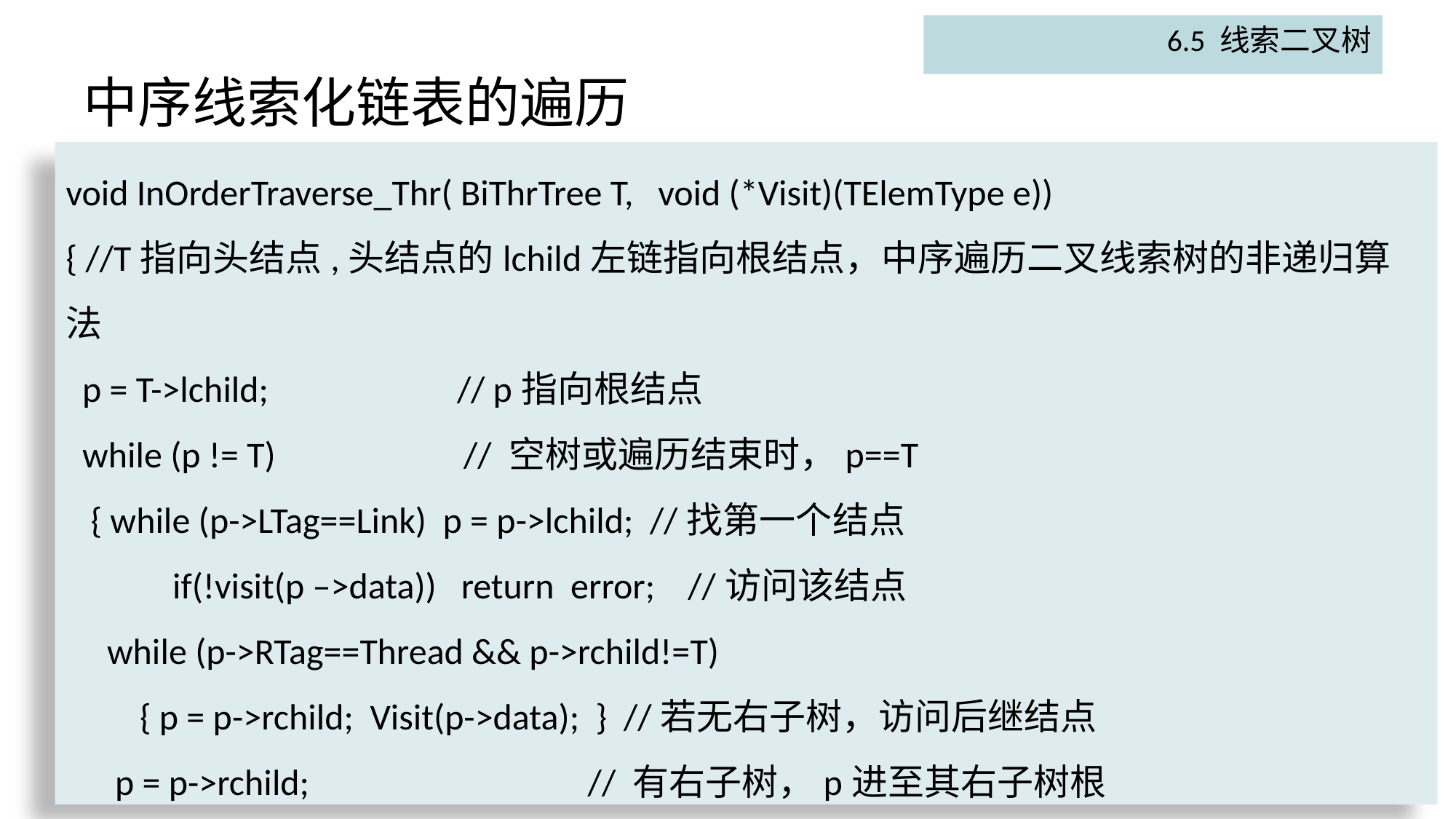

6.5 线索二叉树
# 中序线索化链表的遍历
void InOrderTraverse_Thr( BiThrTree T,   void (*Visit)(TElemType e))
{ //T指向头结点,头结点的lchild左链指向根结点，中序遍历二叉线索树的非递归算法
  p = T->lchild;                       // p指向根结点
  while (p != T)                       // 空树或遍历结束时，p==T
   { while (p->LTag==Link)  p = p->lchild;  //找第一个结点
             if(!visit(p –>data))   return  error;    //访问该结点
     while (p->RTag==Thread && p->rchild!=T)
         { p = p->rchild;  Visit(p->data);  }  //若无右子树，访问后继结点
      p = p->rchild;                                  // 有右子树，p进至其右子树根
  }} // InOrderTraverse_Thr